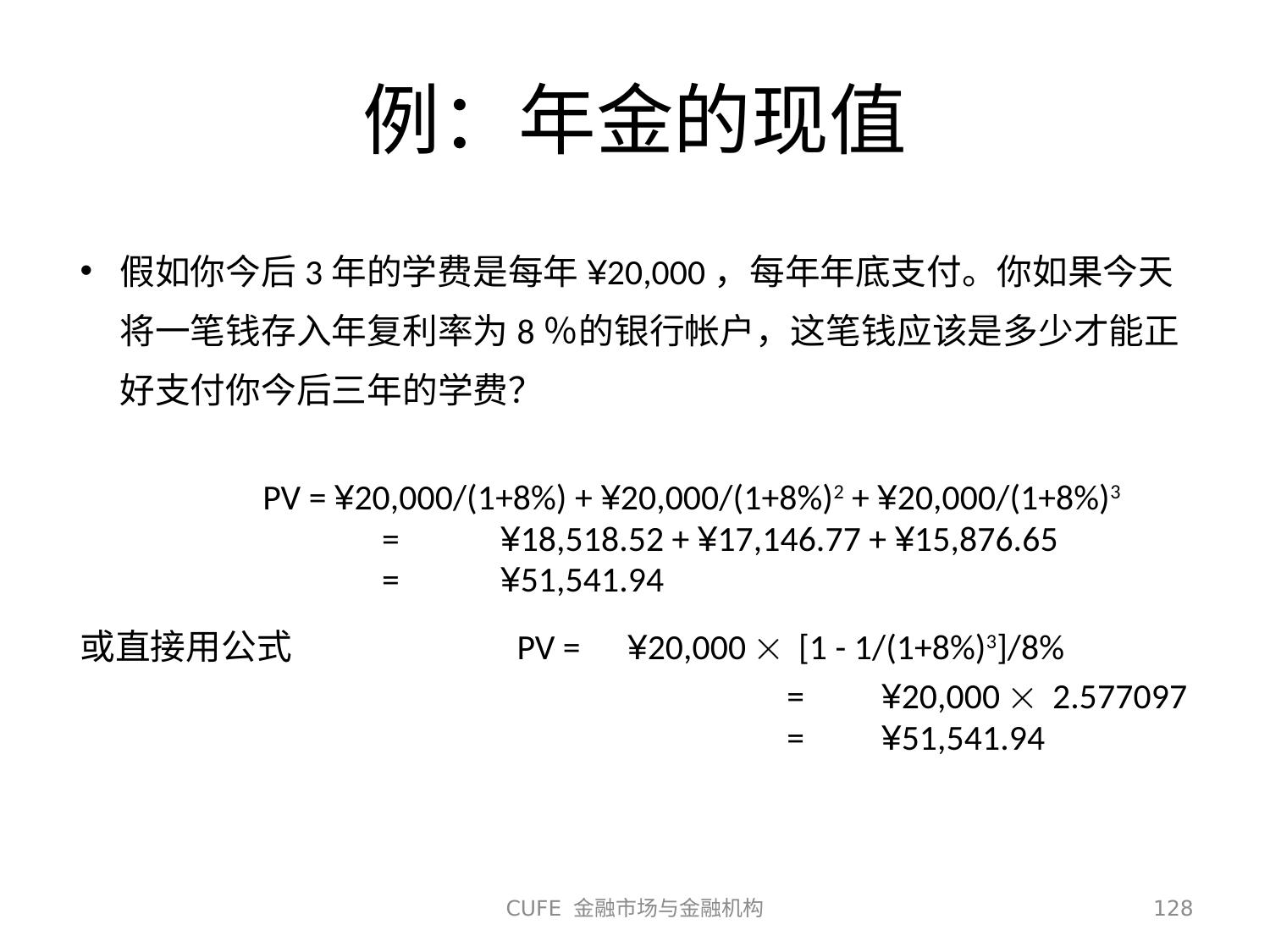

# 例：年金的现值
假如你今后3年的学费是每年¥20,000，每年年底支付。你如果今天将一笔钱存入年复利率为8％的银行帐户，这笔钱应该是多少才能正好支付你今后三年的学费？

 		  PV = ¥20,000/(1+8%) + ¥20,000/(1+8%)2 + ¥20,000/(1+8%)3
 			 = 	¥18,518.52 + ¥17,146.77 + ¥15,876.65
 			 = 	¥51,541.94
或直接用公式		 PV = 	¥20,000 ×  [1 - 1/(1+8%)3]/8%
 			 			    =	¥20,000 ×  2.577097
 						    = 	¥51,541.94
CUFE 金融市场与金融机构
128